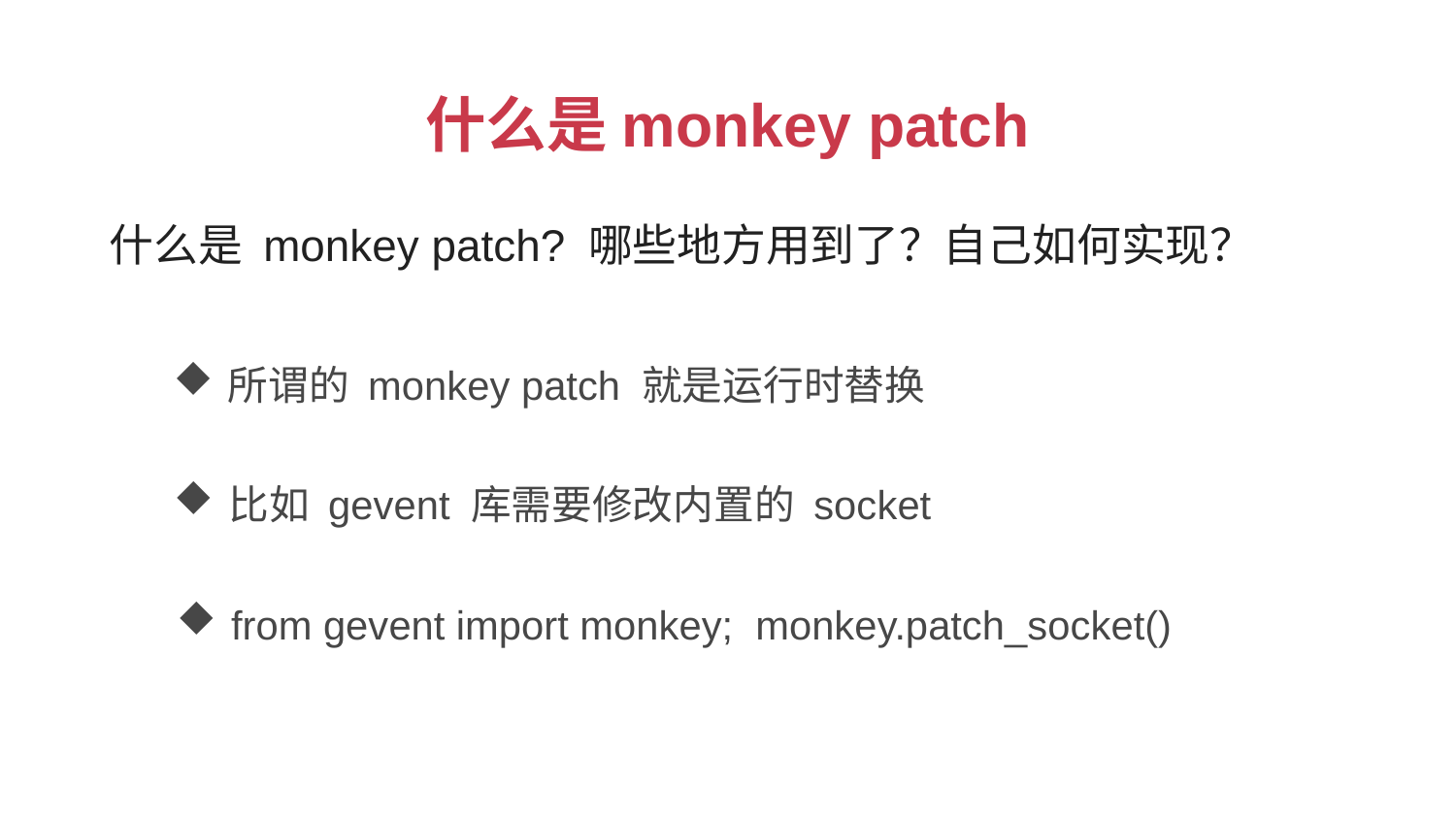

什么是monkey patch
 什么是 monkey patch? 哪些地方用到了？自己如何实现？
所谓的 monkey patch 就是运行时替换
比如 gevent 库需要修改内置的 socket
from gevent import monkey;  monkey.patch_socket()